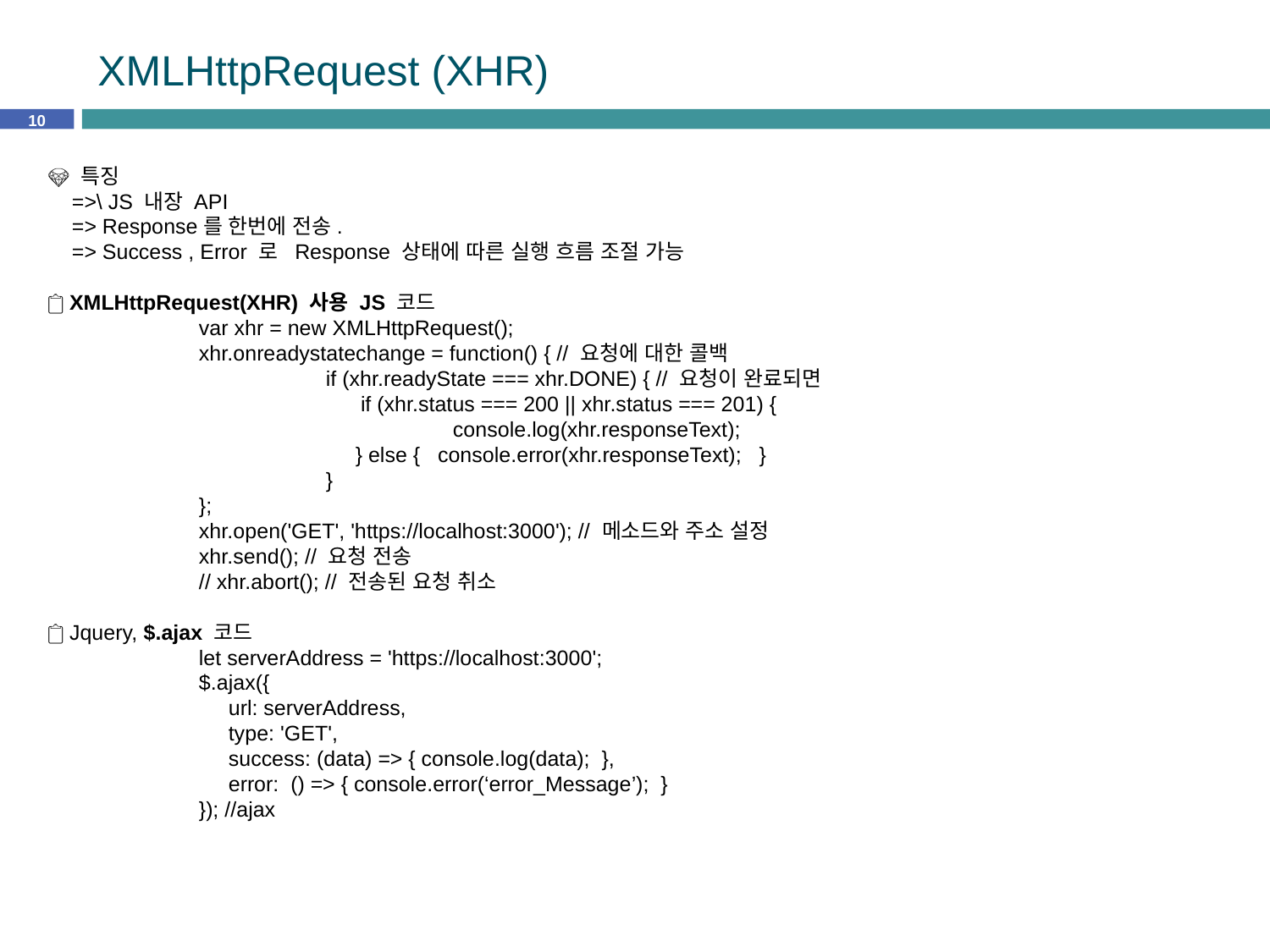

# XMLHttpRequest (XHR)
10
💎 특징
=>\ JS 내장 API
=> Response를 한번에 전송.
=> Success , Error 로  Response 상태에 따른 실행 흐름 조절 가능

📋 XMLHttpRequest(XHR) 사용 JS 코드
	var xhr = new XMLHttpRequest();
	xhr.onreadystatechange = function() { // 요청에 대한 콜백
		if (xhr.readyState === xhr.DONE) { // 요청이 완료되면
		     if (xhr.status === 200 || xhr.status === 201) {
			console.log(xhr.responseText);
		     } else {   console.error(xhr.responseText);   }
		}
		};
	xhr.open('GET', 'https://localhost:3000'); // 메소드와 주소 설정
	xhr.send(); // 요청 전송
	// xhr.abort(); // 전송된 요청 취소

📋 Jquery, $.ajax 코드
	let serverAddress = 'https://localhost:3000';
	$.ajax({
	     url: serverAddress,
	     type: 'GET',
	     success: (data) => { console.log(data);  },
	     error:  () => { console.error(‘error_Message’);  }
	}); //ajax